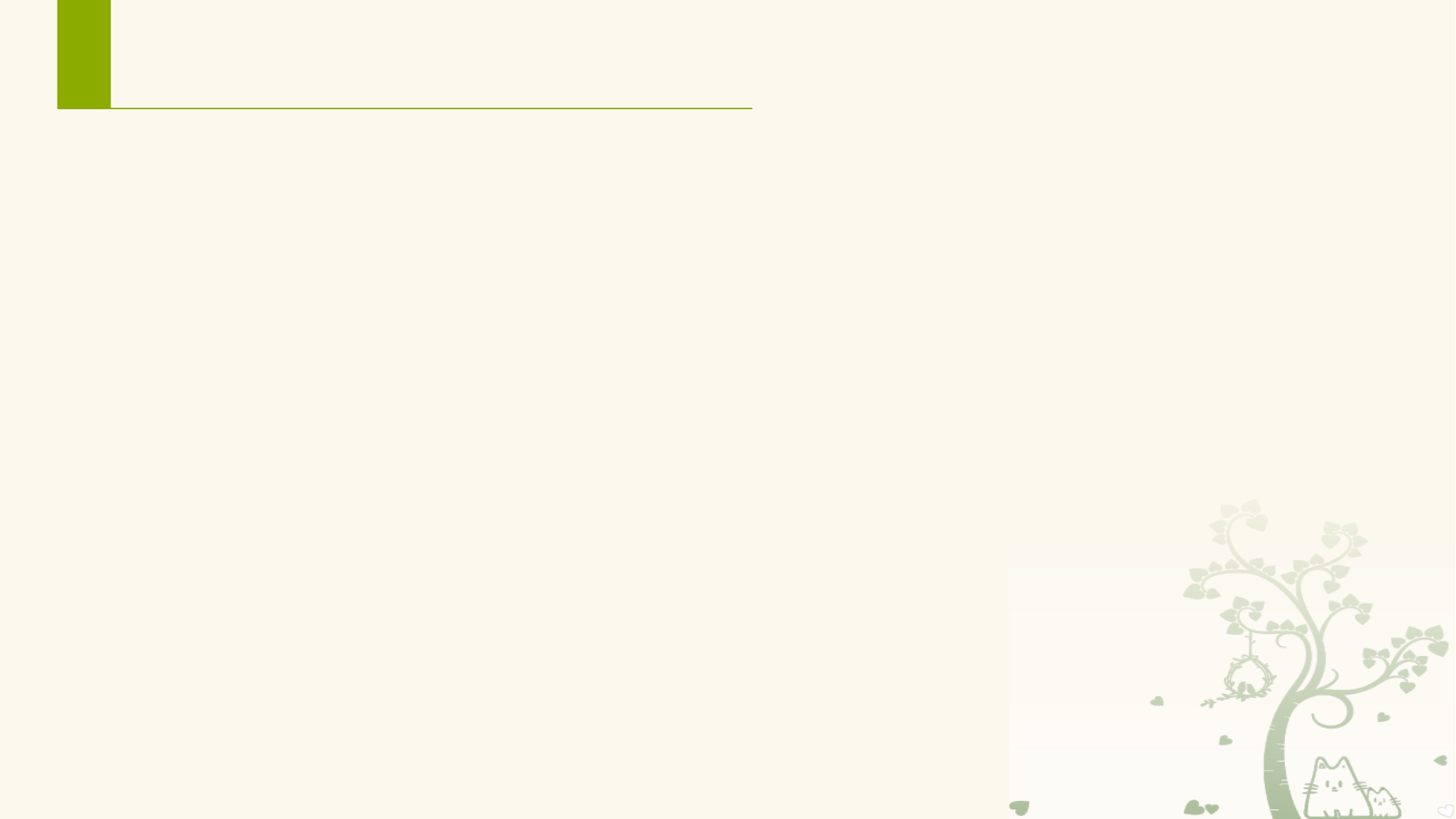

# 8.3.5 前台Service
一旦Service所在应用进入后台不可见，优先级变低，系统内存不足时，Service随时可能会被回收。
如果希望Service可以一直保持运行状态，可以考虑使用前台Service。
与普通Service相比：在系统的状态栏显示一个正在运行的图标，下拉状态栏后可以看到更加详细的信息，类似于通知的效果。
例如，通过服务播放音乐的音乐播放器设置为在前台运行，状态栏中的通知可能表示正在播放的歌曲，并且其允许用户通过启动 Activity 与音乐播放器进行交互。